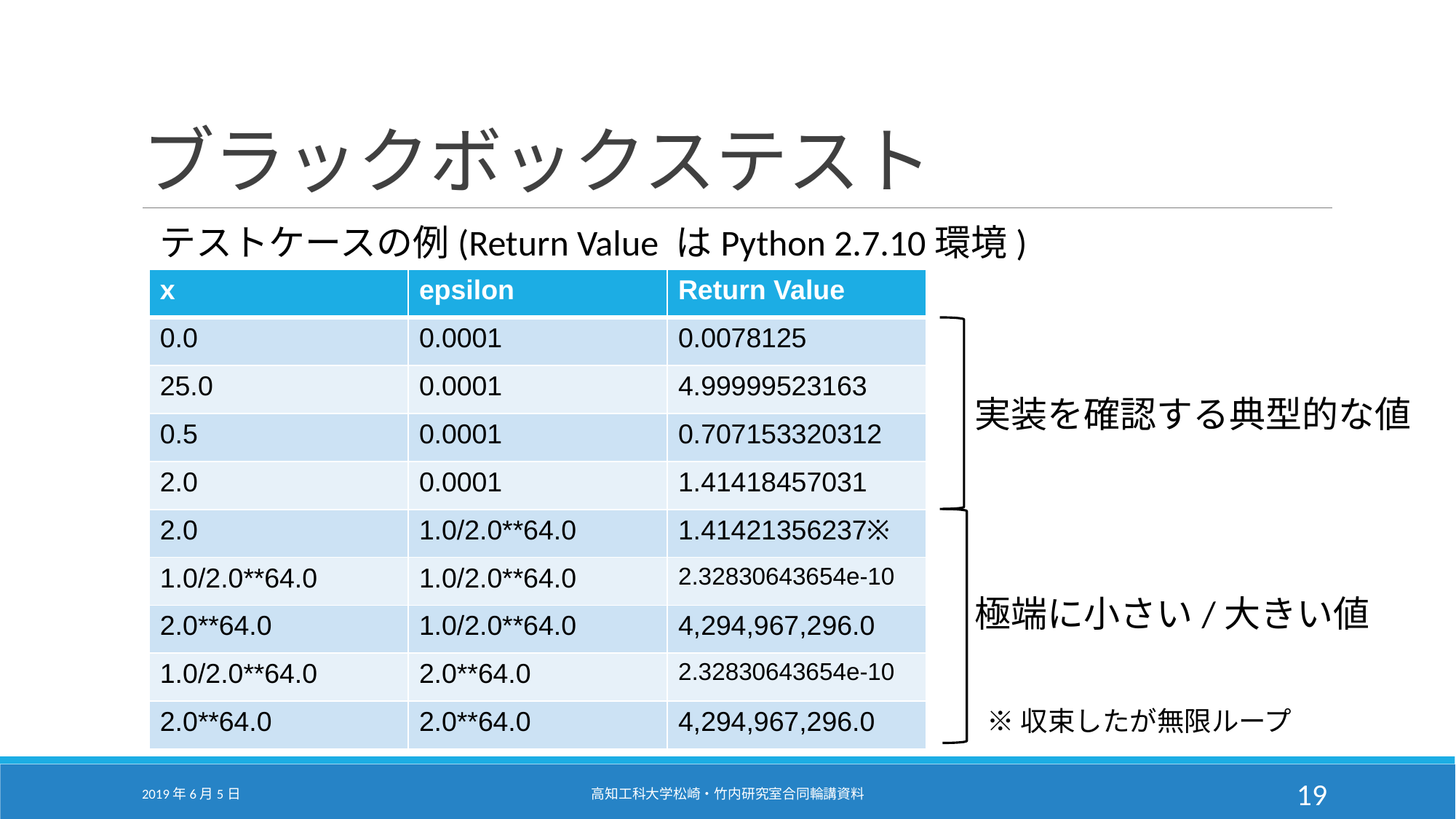

# ブラックボックステスト
テストケースの例(Return Value はPython 2.7.10環境)
| x | epsilon | Return Value |
| --- | --- | --- |
| 0.0 | 0.0001 | 0.0078125 |
| 25.0 | 0.0001 | 4.99999523163 |
| 0.5 | 0.0001 | 0.707153320312 |
| 2.0 | 0.0001 | 1.41418457031 |
| 2.0 | 1.0/2.0\*\*64.0 | 1.41421356237※ |
| 1.0/2.0\*\*64.0 | 1.0/2.0\*\*64.0 | 2.32830643654e-10 |
| 2.0\*\*64.0 | 1.0/2.0\*\*64.0 | 4,294,967,296.0 |
| 1.0/2.0\*\*64.0 | 2.0\*\*64.0 | 2.32830643654e-10 |
| 2.0\*\*64.0 | 2.0\*\*64.0 | 4,294,967,296.0 |

実装を確認する典型的な値

極端に小さい/大きい値
※収束したが無限ループ
2019年6月5日
高知工科大学松崎・竹内研究室合同輪講資料
19